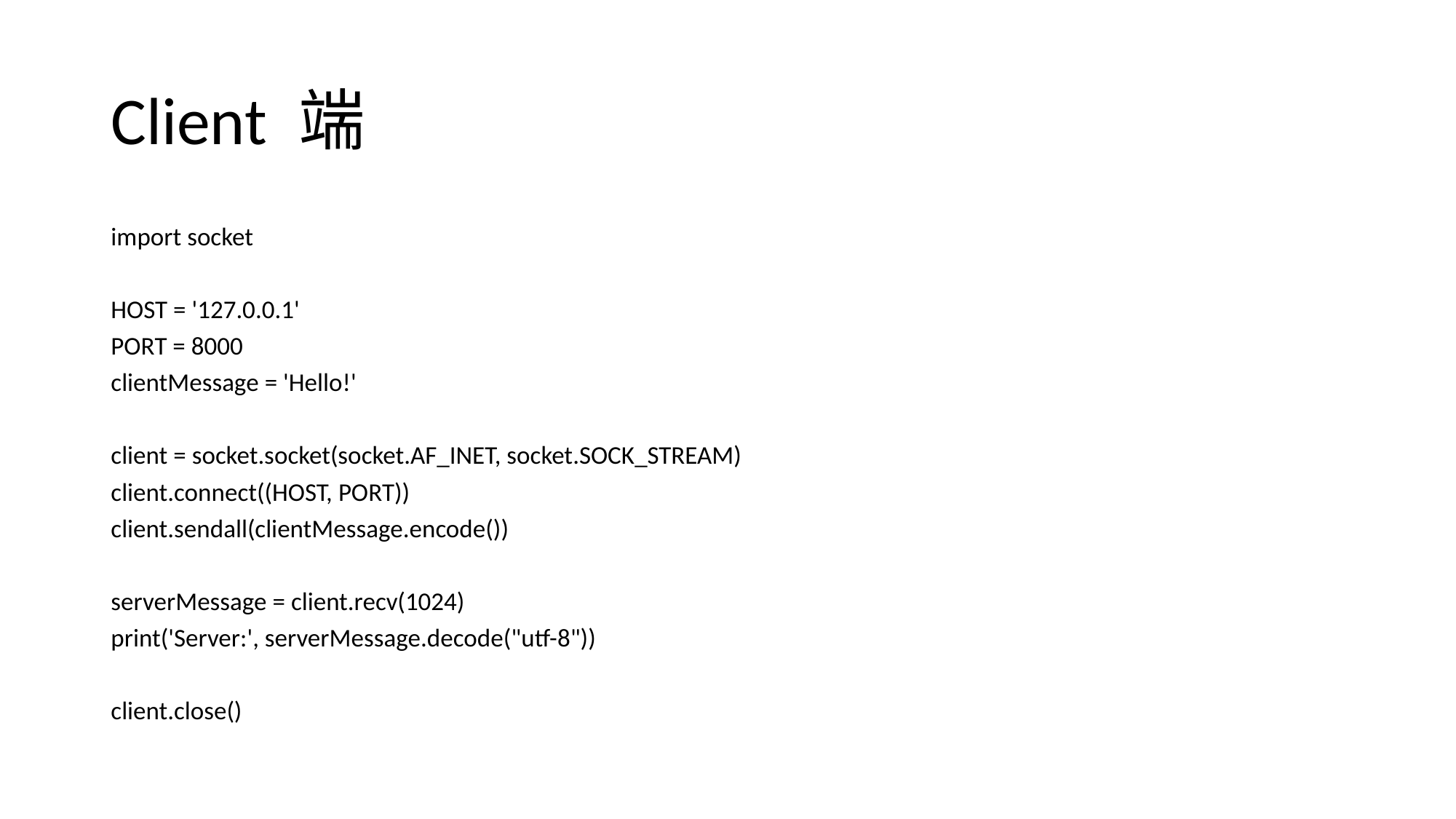

# Client 端
import socket

HOST = '127.0.0.1'
PORT = 8000
clientMessage = 'Hello!'

client = socket.socket(socket.AF_INET, socket.SOCK_STREAM)
client.connect((HOST, PORT))
client.sendall(clientMessage.encode())

serverMessage = client.recv(1024)
print('Server:', serverMessage.decode("utf-8"))

client.close()